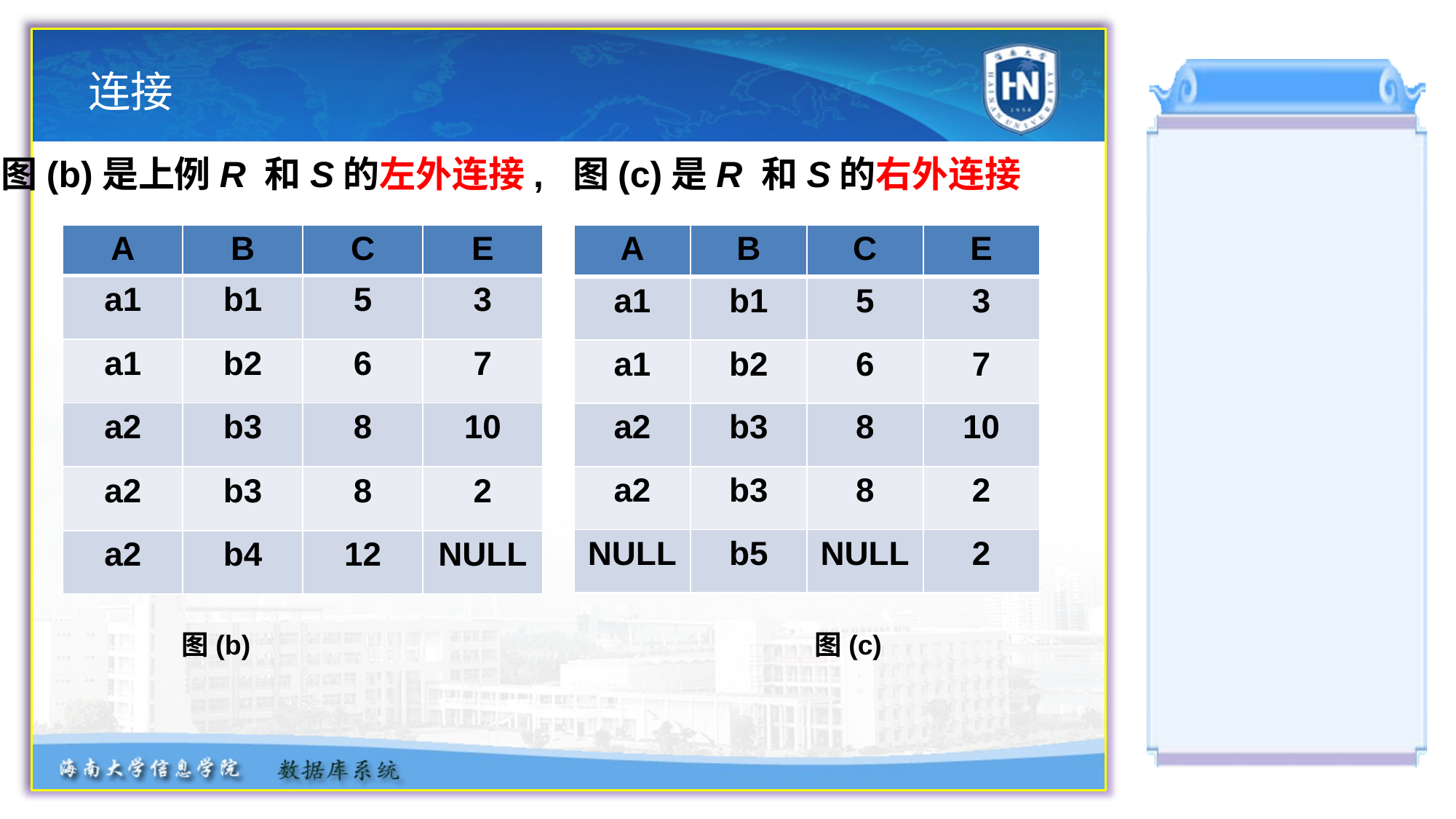

# 连接
图(b)是上例R 和S的左外连接,  图(c)是R 和S的右外连接
| A | B | C | E |
| --- | --- | --- | --- |
| a1 | b1 | 5 | 3 |
| a1 | b2 | 6 | 7 |
| a2 | b3 | 8 | 10 |
| a2 | b3 | 8 | 2 |
| a2 | b4 | 12 | NULL |
| A | B | C | E |
| --- | --- | --- | --- |
| a1 | b1 | 5 | 3 |
| a1 | b2 | 6 | 7 |
| a2 | b3 | 8 | 10 |
| a2 | b3 | 8 | 2 |
| NULL | b5 | NULL | 2 |
图(b)                                                                         图(c)